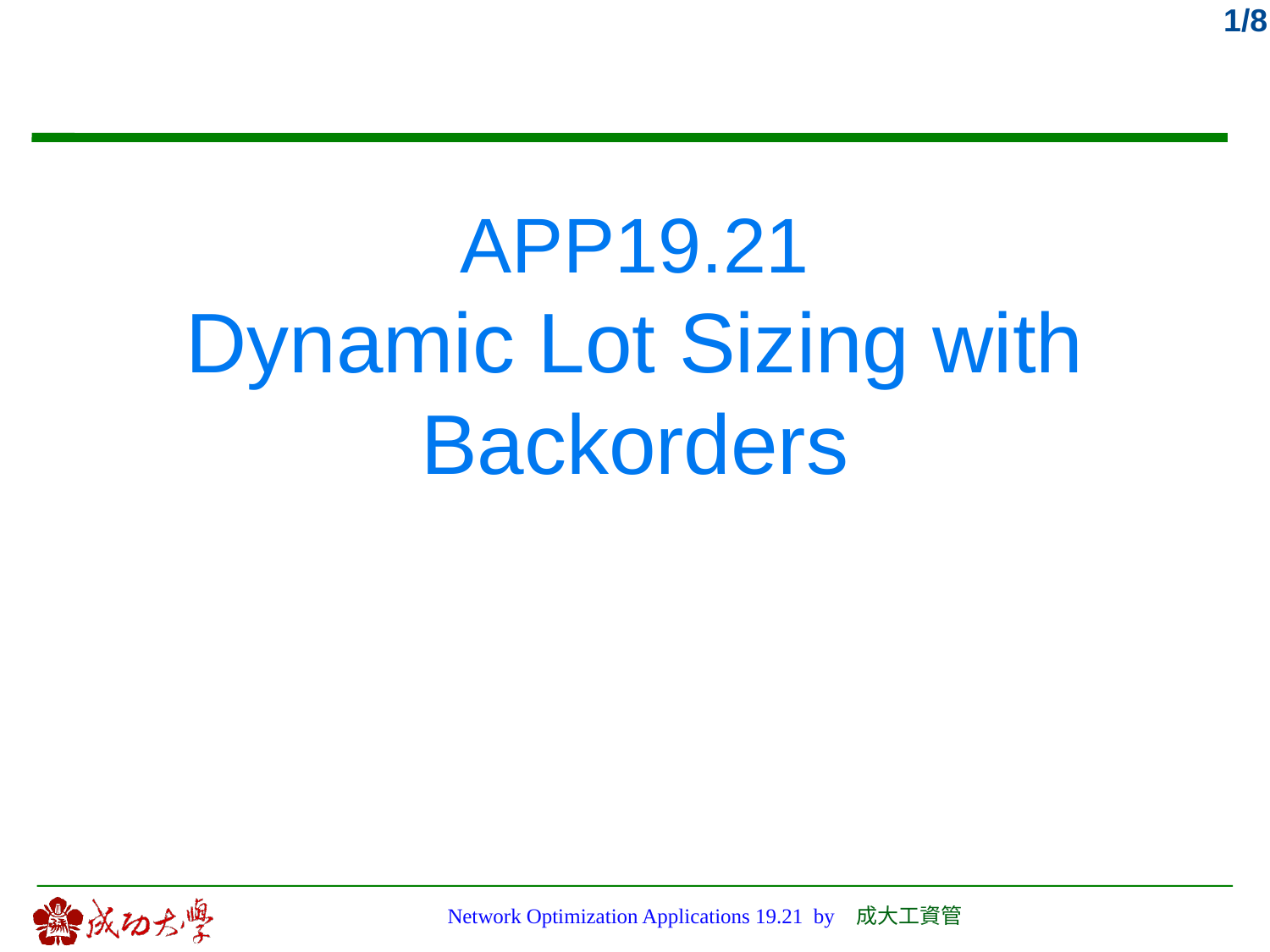

# APP19.21 Dynamic Lot Sizing with Backorders

Network Optimization Applications 19.21  by   成大工資管